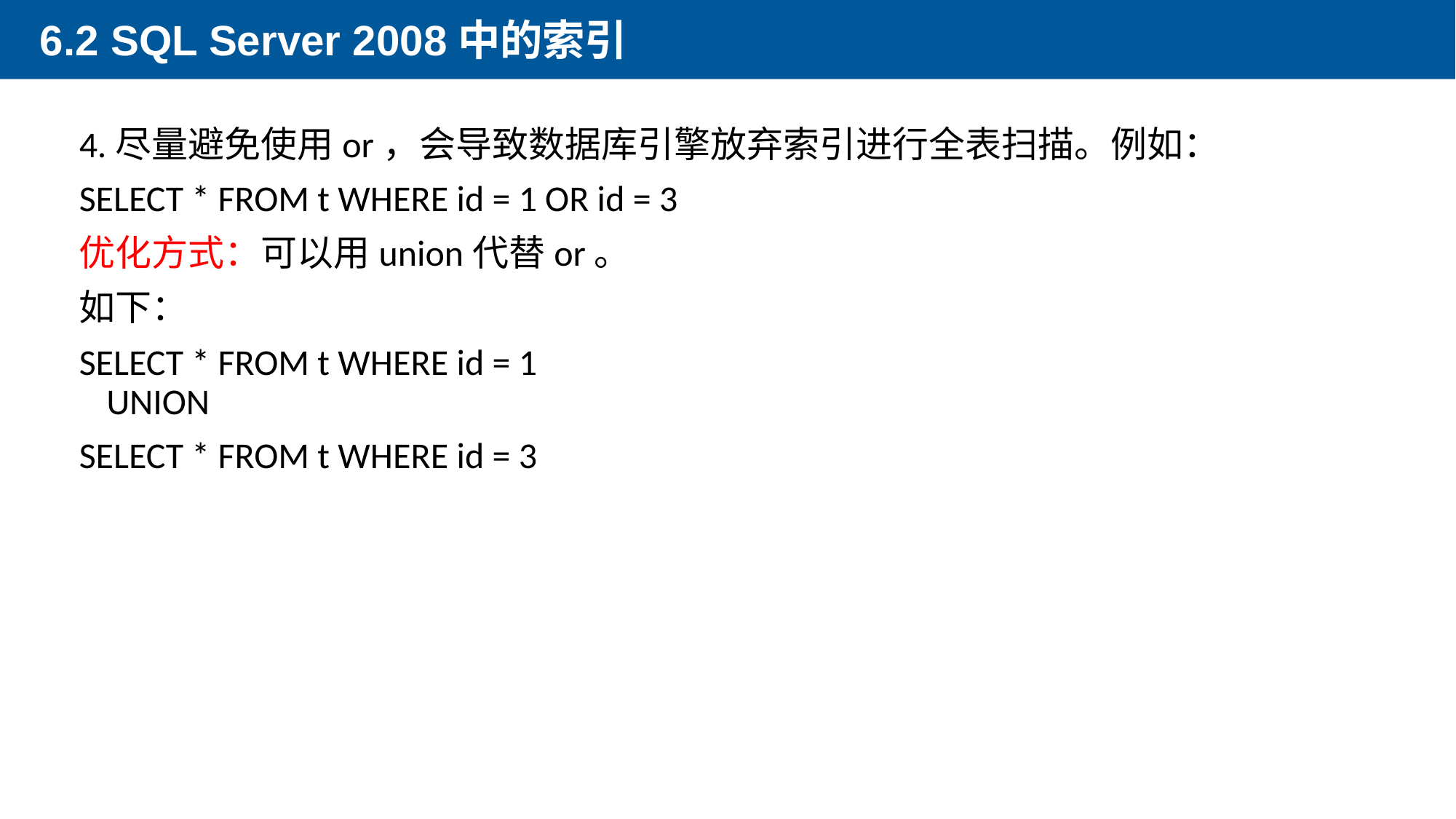

6.2 SQL Server 2008中的索引
4.尽量避免使用or，会导致数据库引擎放弃索引进行全表扫描。例如：
SELECT * FROM t WHERE id = 1 OR id = 3
优化方式：可以用union代替or。
如下：
SELECT * FROM t WHERE id = 1
UNION
SELECT * FROM t WHERE id = 3